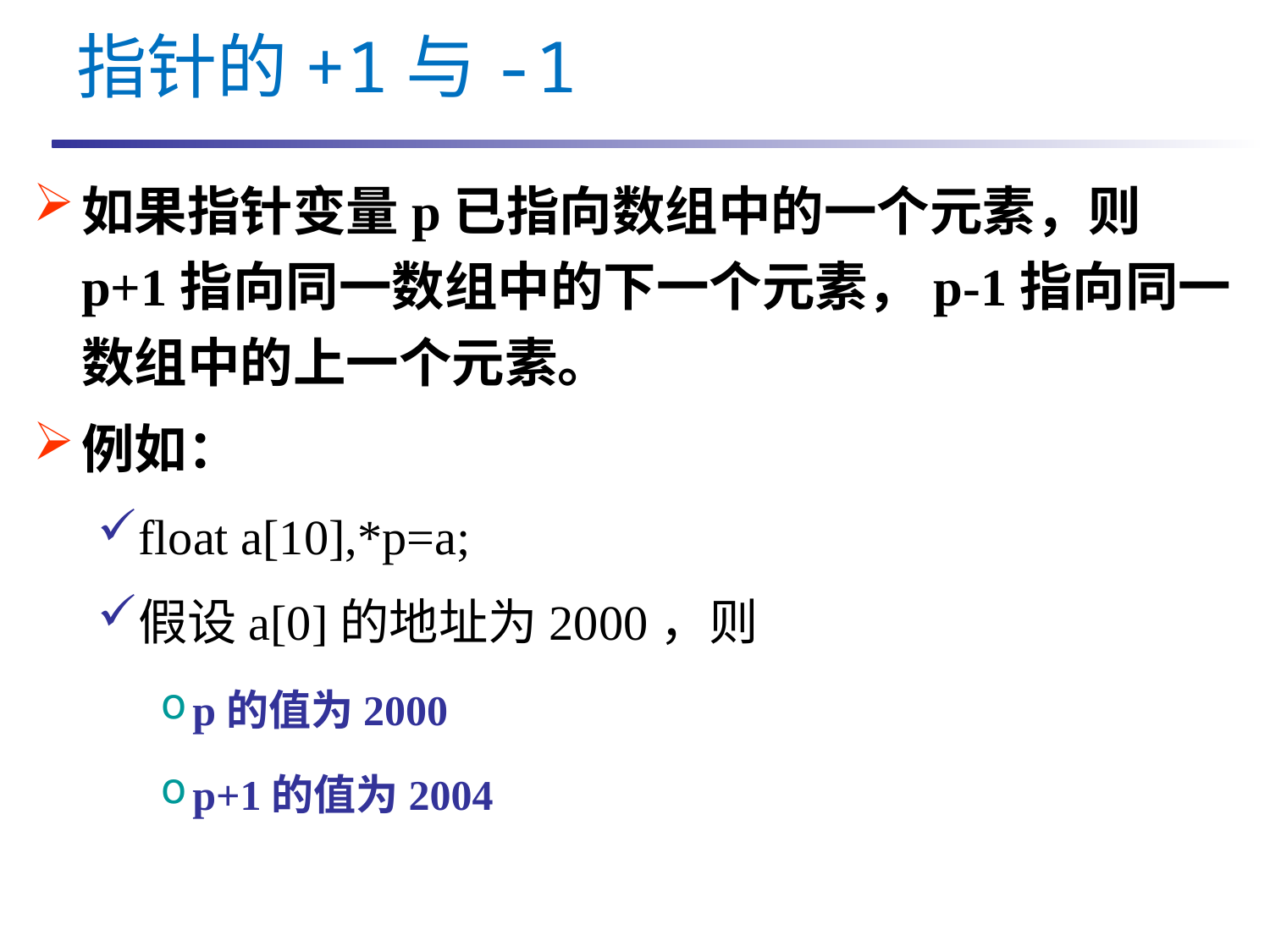

指针的+1与-1
如果指针变量p已指向数组中的一个元素，则p+1指向同一数组中的下一个元素，p-1指向同一数组中的上一个元素。
例如：
float a[10],*p=a;
假设a[0]的地址为2000，则
p的值为2000
p+1的值为2004